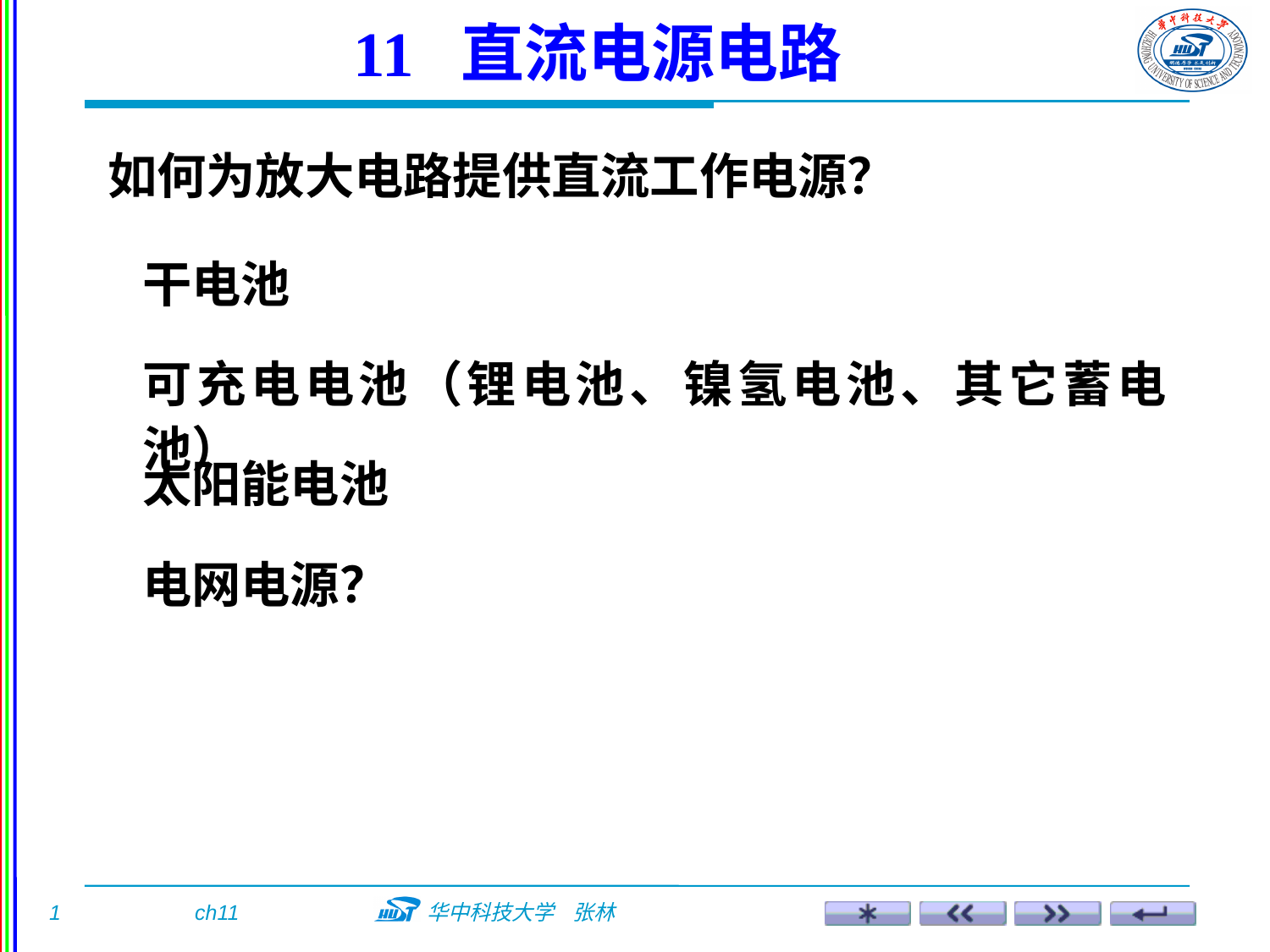

11  直流电源电路
如何为放大电路提供直流工作电源？
干电池
可充电电池（锂电池、镍氢电池、其它蓄电池）
太阳能电池
电网电源？